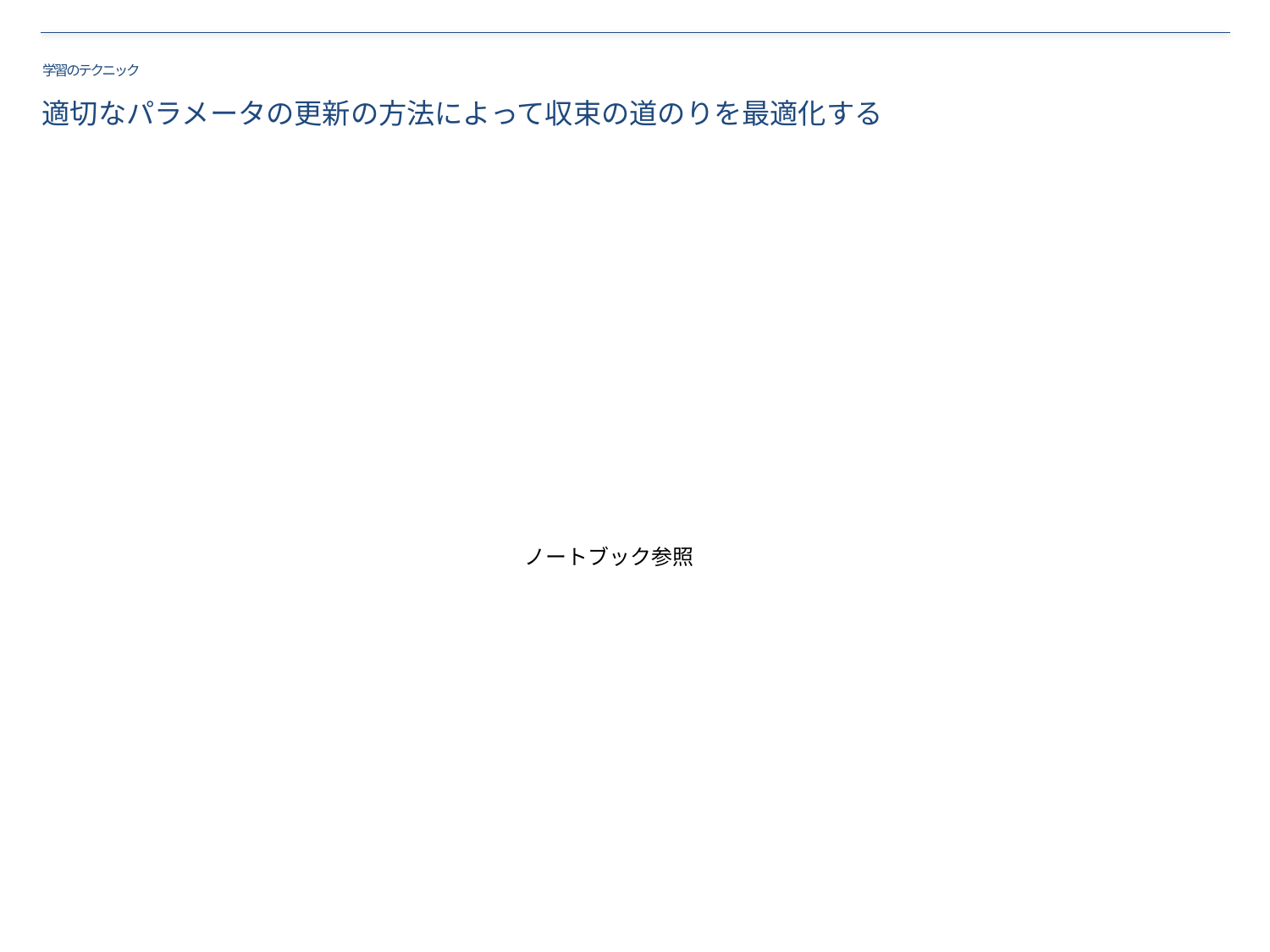

学習のテクニック
# 適切なパラメータの更新の方法によって収束の道のりを最適化する
ノートブック参照